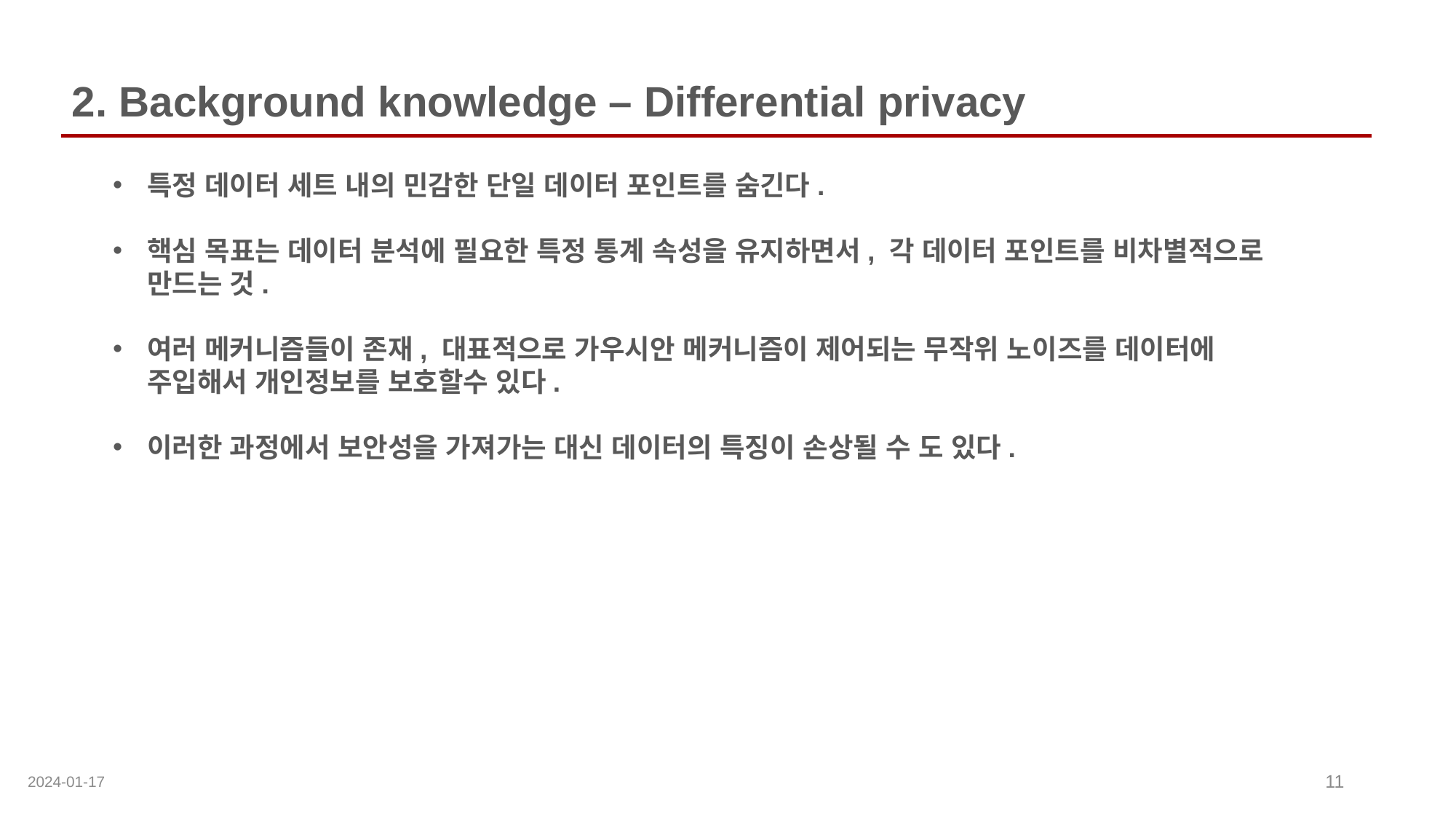

2. Background knowledge – Differential privacy
특정 데이터 세트 내의 민감한 단일 데이터 포인트를 숨긴다.

핵심 목표는 데이터 분석에 필요한 특정 통계 속성을 유지하면서, 각 데이터 포인트를 비차별적으로 만드는 것.

여러 메커니즘들이 존재, 대표적으로 가우시안 메커니즘이 제어되는 무작위 노이즈를 데이터에 주입해서 개인정보를 보호할수 있다.

이러한 과정에서 보안성을 가져가는 대신 데이터의 특징이 손상될 수 도 있다.
2024-01-17
11